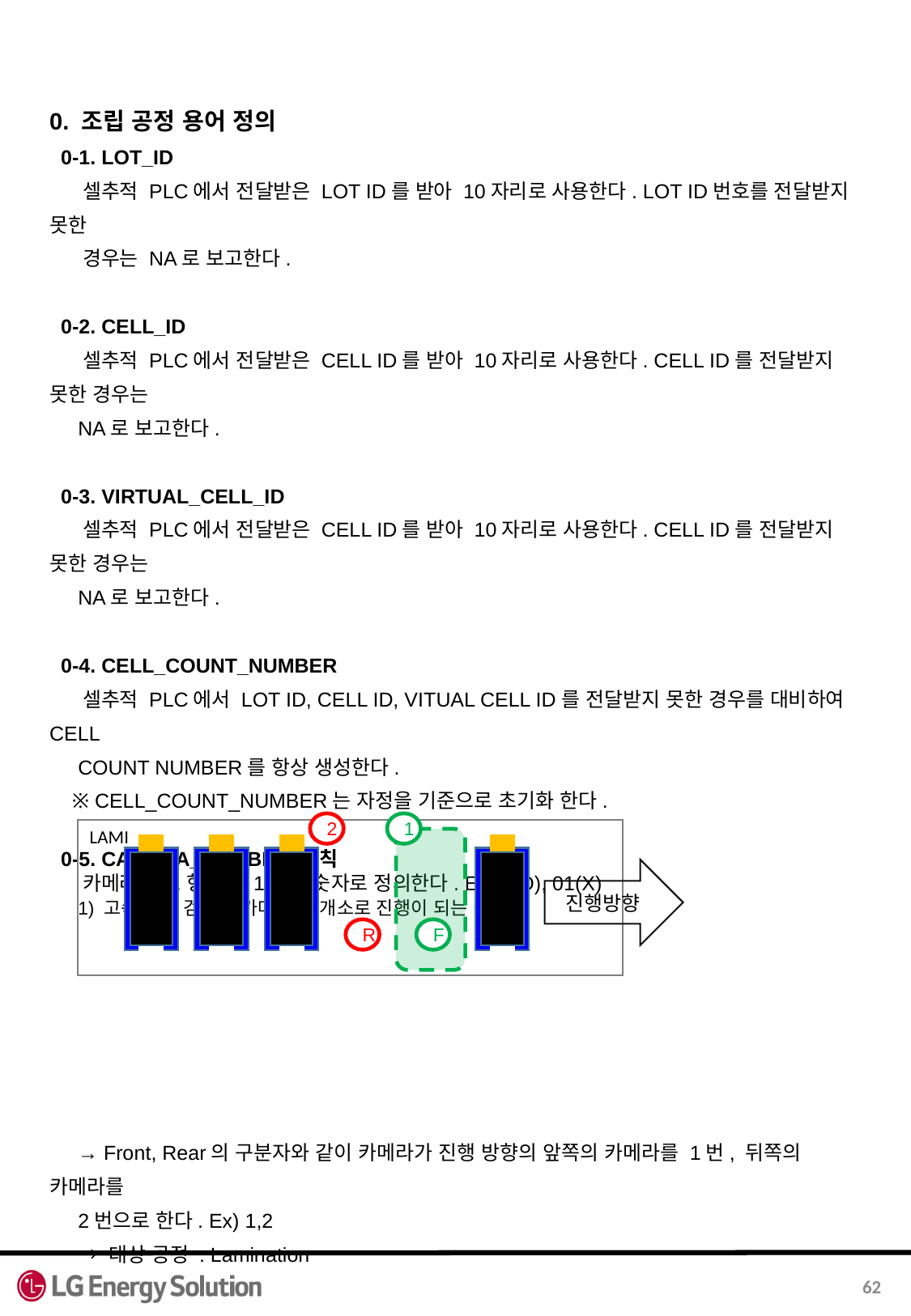

0. 조립 공정 용어 정의
  0-1. LOT_ID
     셀추적 PLC에서 전달받은 LOT ID를 받아 10자리로 사용한다. LOT ID번호를 전달받지 못한
     경우는 NA로 보고한다.

  0-2. CELL_ID
     셀추적 PLC에서 전달받은 CELL ID를 받아 10자리로 사용한다. CELL ID를 전달받지 못한 경우는
     NA로 보고한다.

  0-3. VIRTUAL_CELL_ID
     셀추적 PLC에서 전달받은 CELL ID를 받아 10자리로 사용한다. CELL ID를 전달받지 못한 경우는
     NA로 보고한다.

  0-4. CELL_COUNT_NUMBER
     셀추적 PLC에서 LOT ID, CELL ID, VITUAL CELL ID를 전달받지 못한 경우를 대비하여 CELL
     COUNT NUMBER를 항상 생성한다.
    ※ CELL_COUNT_NUMBER는 자정을 기준으로 초기화 한다.

  0-5. CAMERA_NUMBER 규칙
     카메라 번호 형식은 1자리 숫자로 정의한다. Ex) 1(O), 01(X)
     1) 고속 라인 검사가 카메라 두 개소로 진행이 되는 경우

     → Front, Rear의 구분자와 같이 카메라가 진행 방향의 앞쪽의 카메라를 1번, 뒤쪽의 카메라를
     2번으로 한다. Ex) 1,2
     → 대상 공정 : Lamination
2
1
LAMI

진행방향
R
F
62